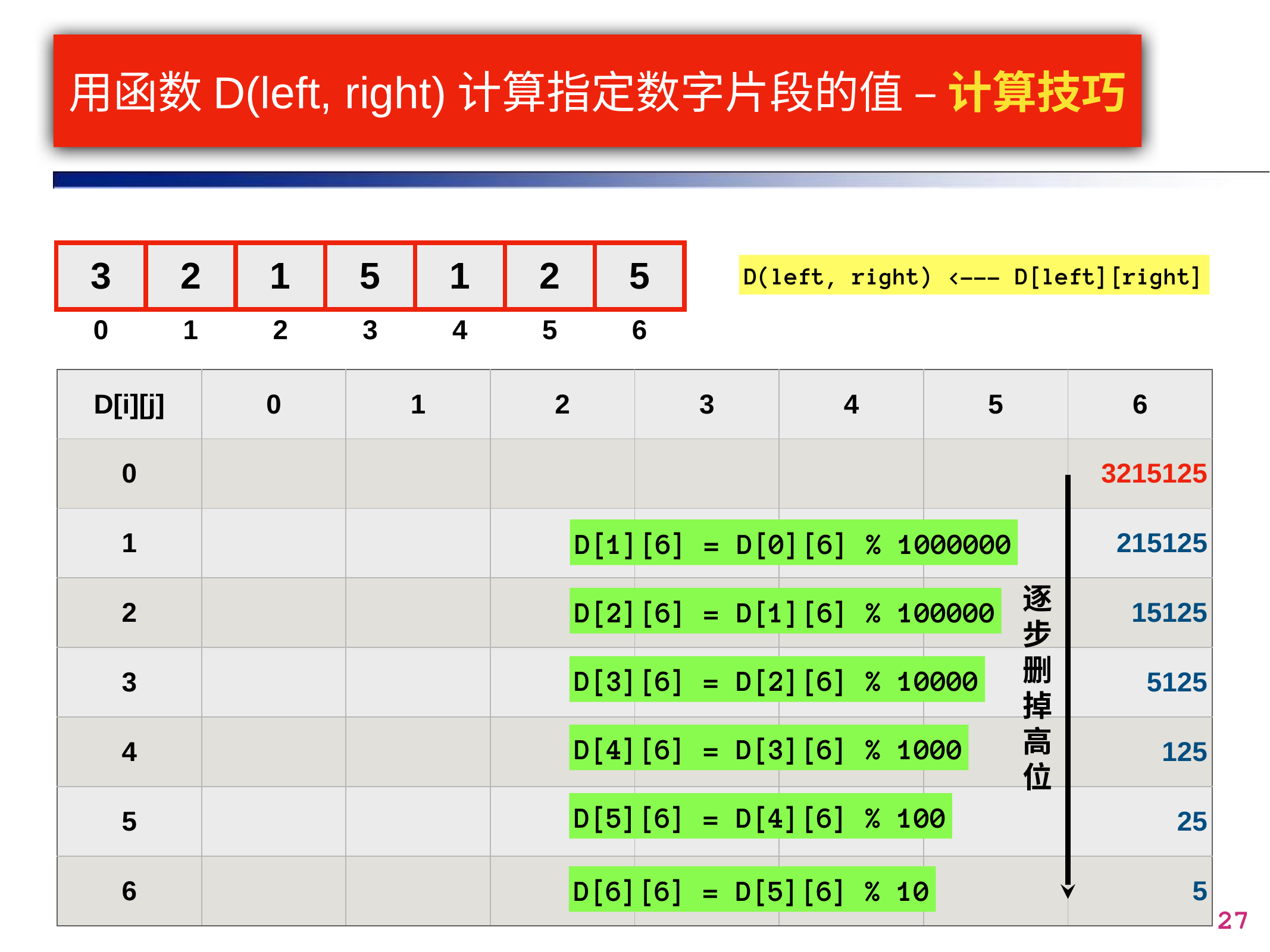

# 用函数D(left, right)计算指定数字片段的值 – 计算技巧
| 3 | 2 | 1 | 5 | 1 | 2 | 5 |
| --- | --- | --- | --- | --- | --- | --- |
| 0 | 1 | 2 | 3 | 4 | 5 | 6 |
D(left, right) <--- D[left][right]
| D[i][j] | 0 | 1 | 2 | 3 | 4 | 5 | 6 |
| --- | --- | --- | --- | --- | --- | --- | --- |
| 0 |  |  |  |  |  |  | 3215125 |
| 1 |  |  |  |  |  |  | 215125 |
| 2 |  |  |  |  |  |  | 15125 |
| 3 |  |  |  |  |  |  | 5125 |
| 4 |  |  |  |  |  |  | 125 |
| 5 |  |  |  |  |  |  | 25 |
| 6 |  |  |  |  |  |  | 5 |

D[1][6] = D[0][6] % 1000000
逐步删掉高位
D[2][6] = D[1][6] % 100000
D[3][6] = D[2][6] % 10000
D[4][6] = D[3][6] % 1000
D[5][6] = D[4][6] % 100
D[6][6] = D[5][6] % 10
27